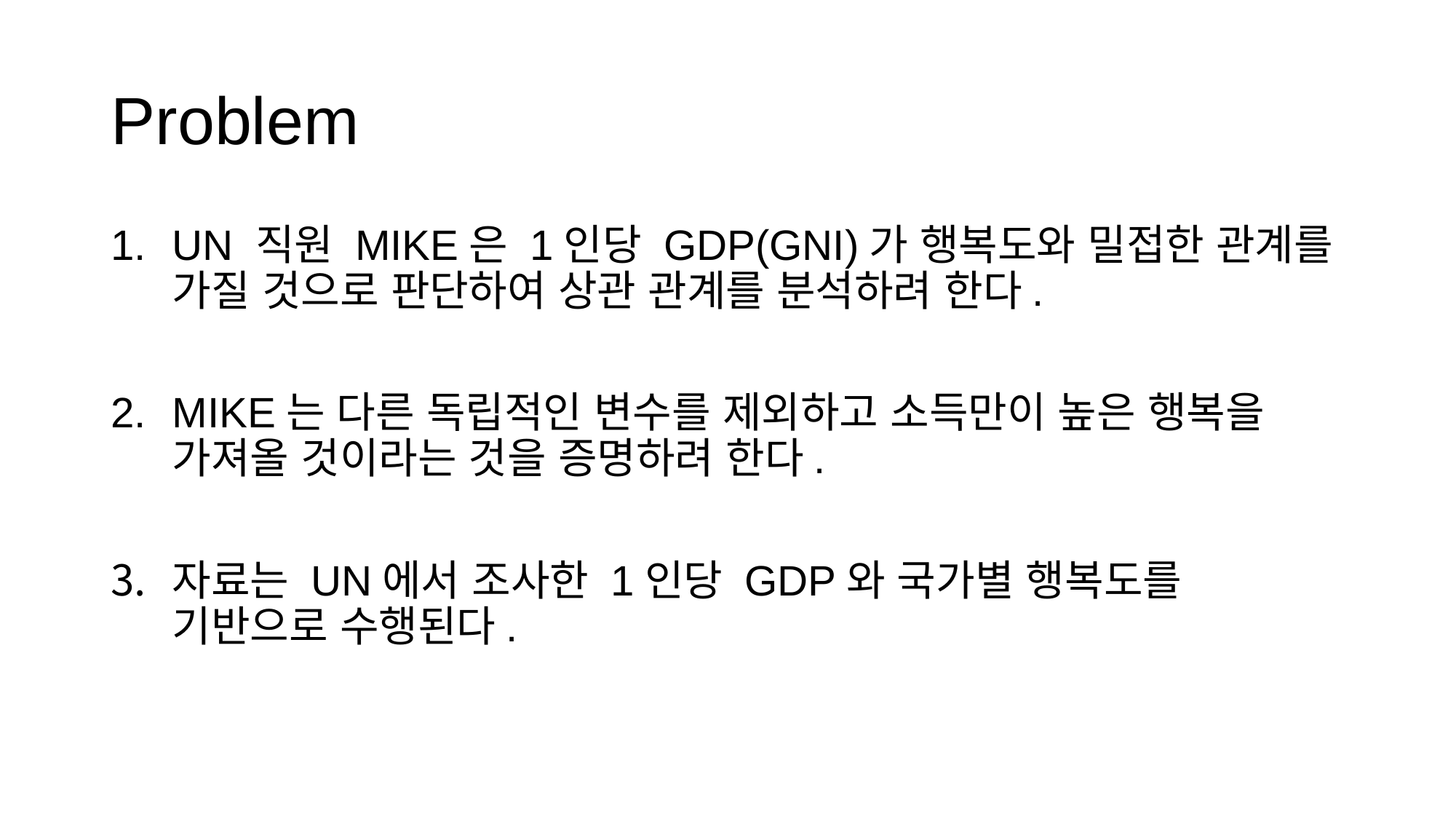

# Problem
UN 직원 MIKE은 1인당 GDP(GNI)가 행복도와 밀접한 관계를 가질 것으로 판단하여 상관 관계를 분석하려 한다.

MIKE는 다른 독립적인 변수를 제외하고 소득만이 높은 행복을 가져올 것이라는 것을 증명하려 한다.

자료는 UN에서 조사한 1인당 GDP와 국가별 행복도를 기반으로 수행된다.